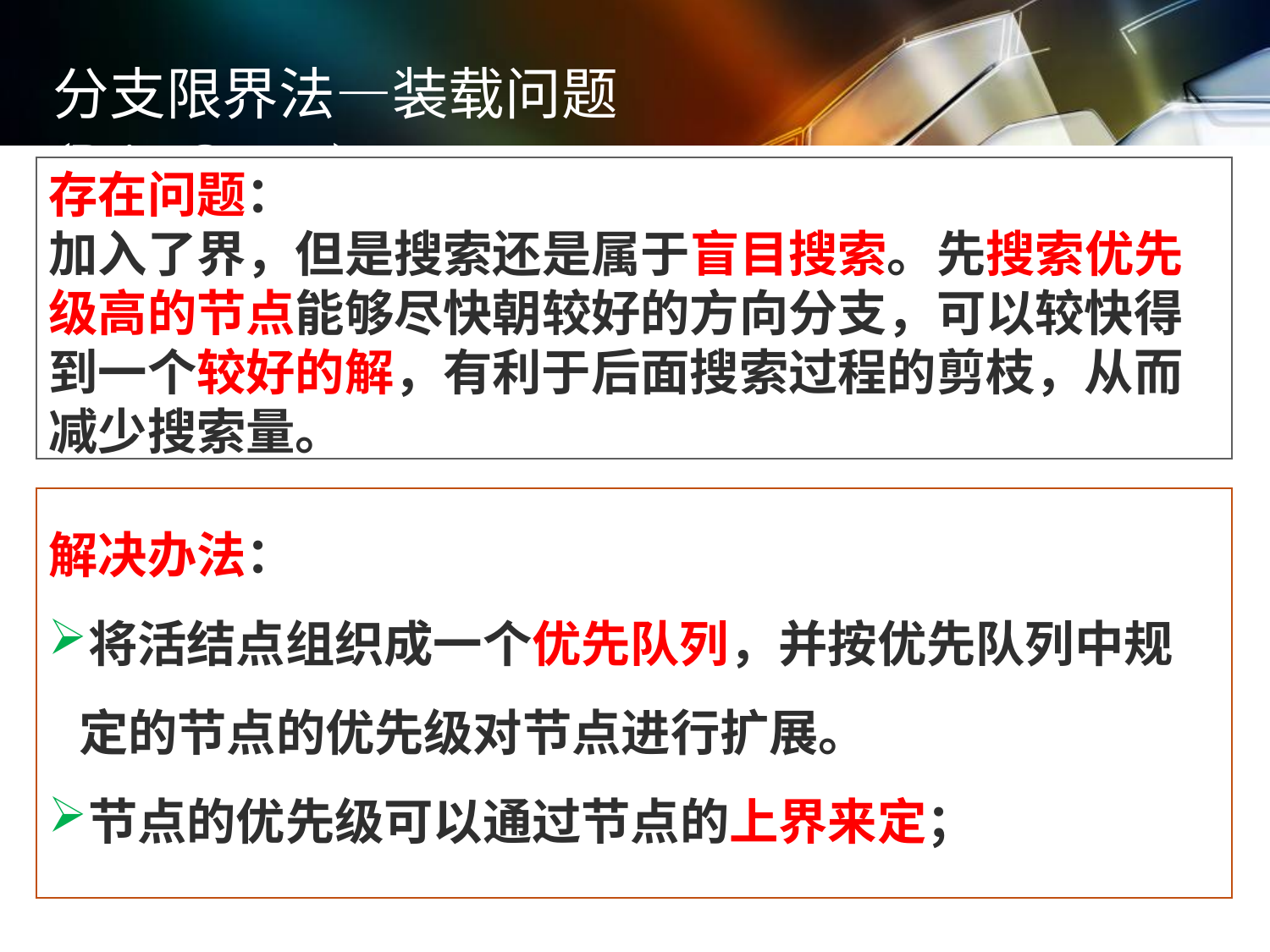

分支限界法—装载问题(PriorQueue)

存在问题：
加入了界，但是搜索还是属于盲目搜索。先搜索优先级高的节点能够尽快朝较好的方向分支，可以较快得到一个较好的解，有利于后面搜索过程的剪枝，从而减少搜索量。
解决办法：
将活结点组织成一个优先队列，并按优先队列中规定的节点的优先级对节点进行扩展。
节点的优先级可以通过节点的上界来定；